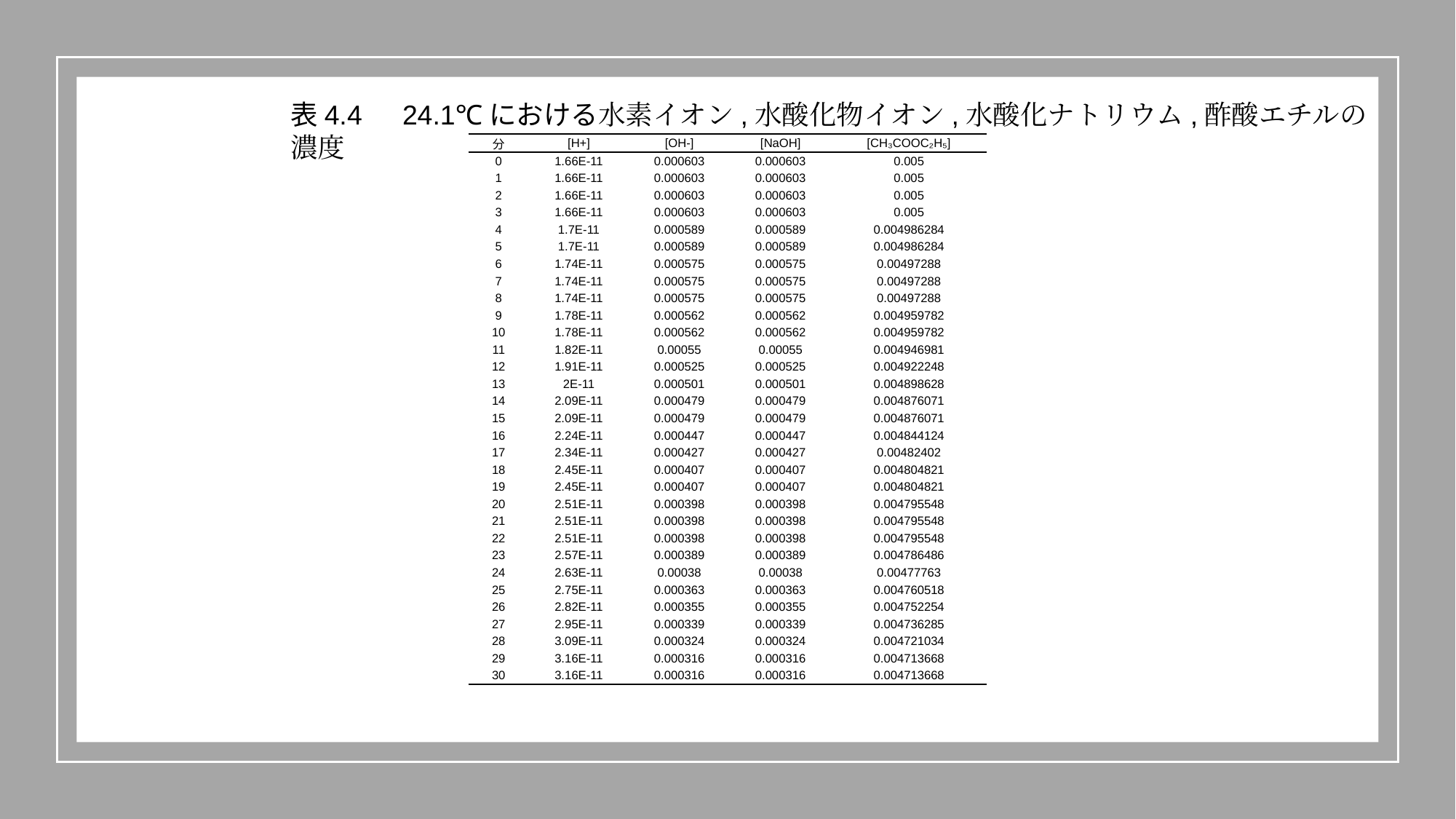

表4.4　24.1℃における水素イオン,水酸化物イオン,水酸化ナトリウム,酢酸エチルの濃度
| 分 | [H+] | [OH-] | [NaOH] | [CH₃COOC₂H₅] |
| --- | --- | --- | --- | --- |
| 0 | 1.66E-11 | 0.000603 | 0.000603 | 0.005 |
| 1 | 1.66E-11 | 0.000603 | 0.000603 | 0.005 |
| 2 | 1.66E-11 | 0.000603 | 0.000603 | 0.005 |
| 3 | 1.66E-11 | 0.000603 | 0.000603 | 0.005 |
| 4 | 1.7E-11 | 0.000589 | 0.000589 | 0.004986284 |
| 5 | 1.7E-11 | 0.000589 | 0.000589 | 0.004986284 |
| 6 | 1.74E-11 | 0.000575 | 0.000575 | 0.00497288 |
| 7 | 1.74E-11 | 0.000575 | 0.000575 | 0.00497288 |
| 8 | 1.74E-11 | 0.000575 | 0.000575 | 0.00497288 |
| 9 | 1.78E-11 | 0.000562 | 0.000562 | 0.004959782 |
| 10 | 1.78E-11 | 0.000562 | 0.000562 | 0.004959782 |
| 11 | 1.82E-11 | 0.00055 | 0.00055 | 0.004946981 |
| 12 | 1.91E-11 | 0.000525 | 0.000525 | 0.004922248 |
| 13 | 2E-11 | 0.000501 | 0.000501 | 0.004898628 |
| 14 | 2.09E-11 | 0.000479 | 0.000479 | 0.004876071 |
| 15 | 2.09E-11 | 0.000479 | 0.000479 | 0.004876071 |
| 16 | 2.24E-11 | 0.000447 | 0.000447 | 0.004844124 |
| 17 | 2.34E-11 | 0.000427 | 0.000427 | 0.00482402 |
| 18 | 2.45E-11 | 0.000407 | 0.000407 | 0.004804821 |
| 19 | 2.45E-11 | 0.000407 | 0.000407 | 0.004804821 |
| 20 | 2.51E-11 | 0.000398 | 0.000398 | 0.004795548 |
| 21 | 2.51E-11 | 0.000398 | 0.000398 | 0.004795548 |
| 22 | 2.51E-11 | 0.000398 | 0.000398 | 0.004795548 |
| 23 | 2.57E-11 | 0.000389 | 0.000389 | 0.004786486 |
| 24 | 2.63E-11 | 0.00038 | 0.00038 | 0.00477763 |
| 25 | 2.75E-11 | 0.000363 | 0.000363 | 0.004760518 |
| 26 | 2.82E-11 | 0.000355 | 0.000355 | 0.004752254 |
| 27 | 2.95E-11 | 0.000339 | 0.000339 | 0.004736285 |
| 28 | 3.09E-11 | 0.000324 | 0.000324 | 0.004721034 |
| 29 | 3.16E-11 | 0.000316 | 0.000316 | 0.004713668 |
| 30 | 3.16E-11 | 0.000316 | 0.000316 | 0.004713668 |